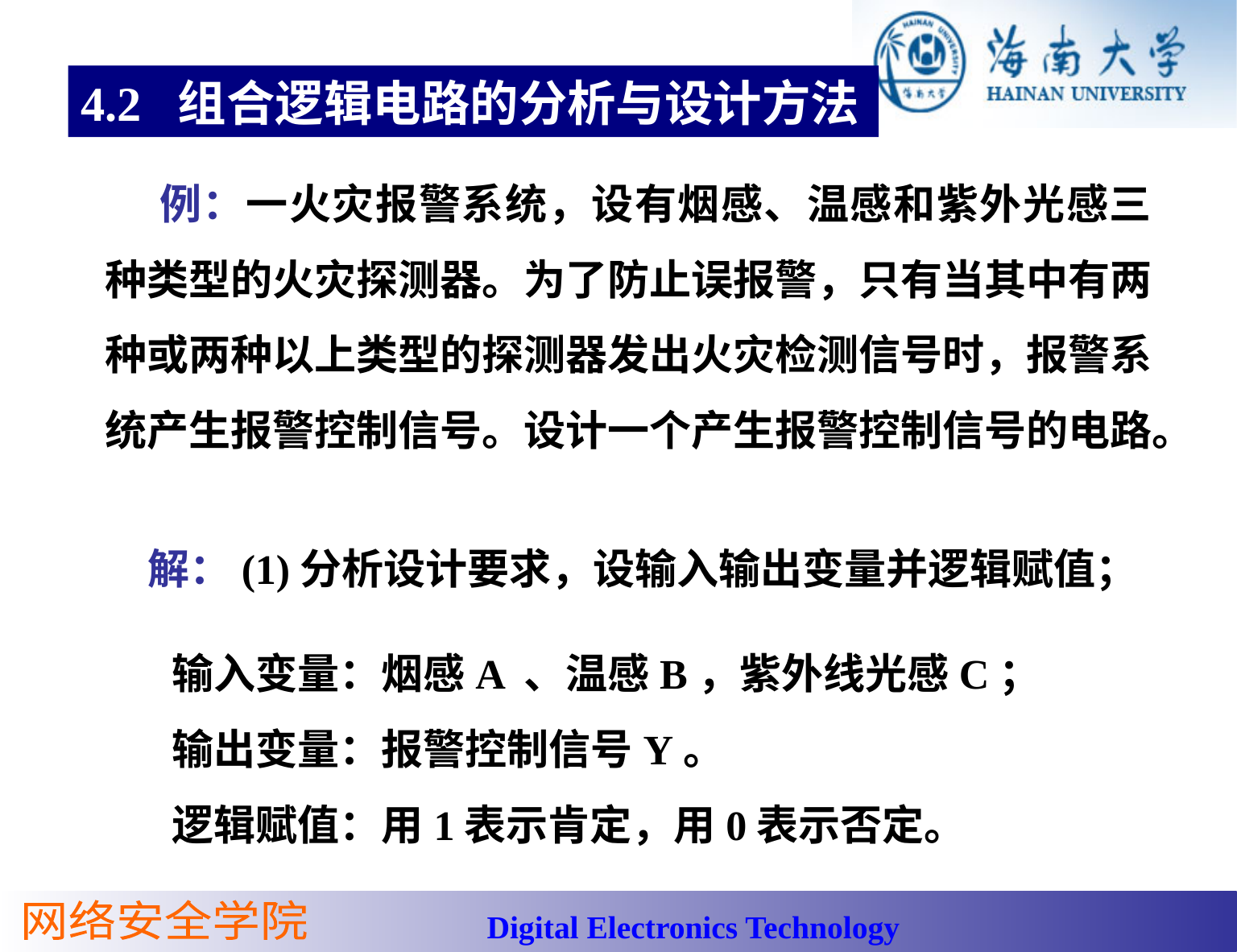

4.2  组合逻辑电路的分析与设计方法

    例：一火灾报警系统，设有烟感、温感和紫外光感三种类型的火灾探测器。为了防止误报警，只有当其中有两种或两种以上类型的探测器发出火灾检测信号时，报警系统产生报警控制信号。设计一个产生报警控制信号的电路。
解：(1)分析设计要求，设输入输出变量并逻辑赋值；
    输入变量：烟感A 、温感B，紫外线光感C；
    输出变量：报警控制信号Y。
    逻辑赋值：用1表示肯定，用0表示否定。